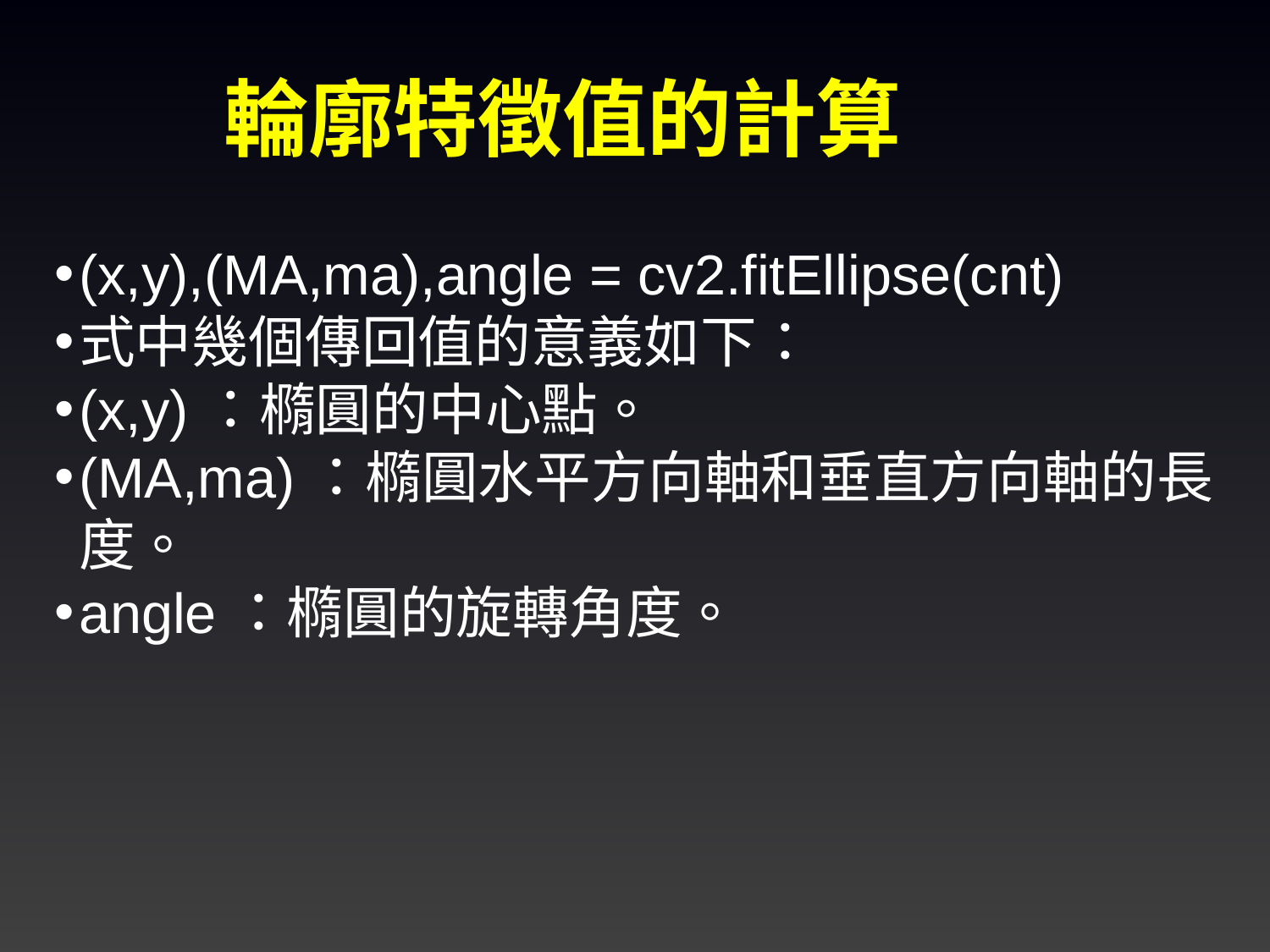

輪廓特徵值的計算
(x,y),(MA,ma),angle = cv2.fitEllipse(cnt)
式中幾個傳回值的意義如下：
(x,y)：橢圓的中心點。
(MA,ma)：橢圓水平方向軸和垂直方向軸的長度。
angle：橢圓的旋轉角度。